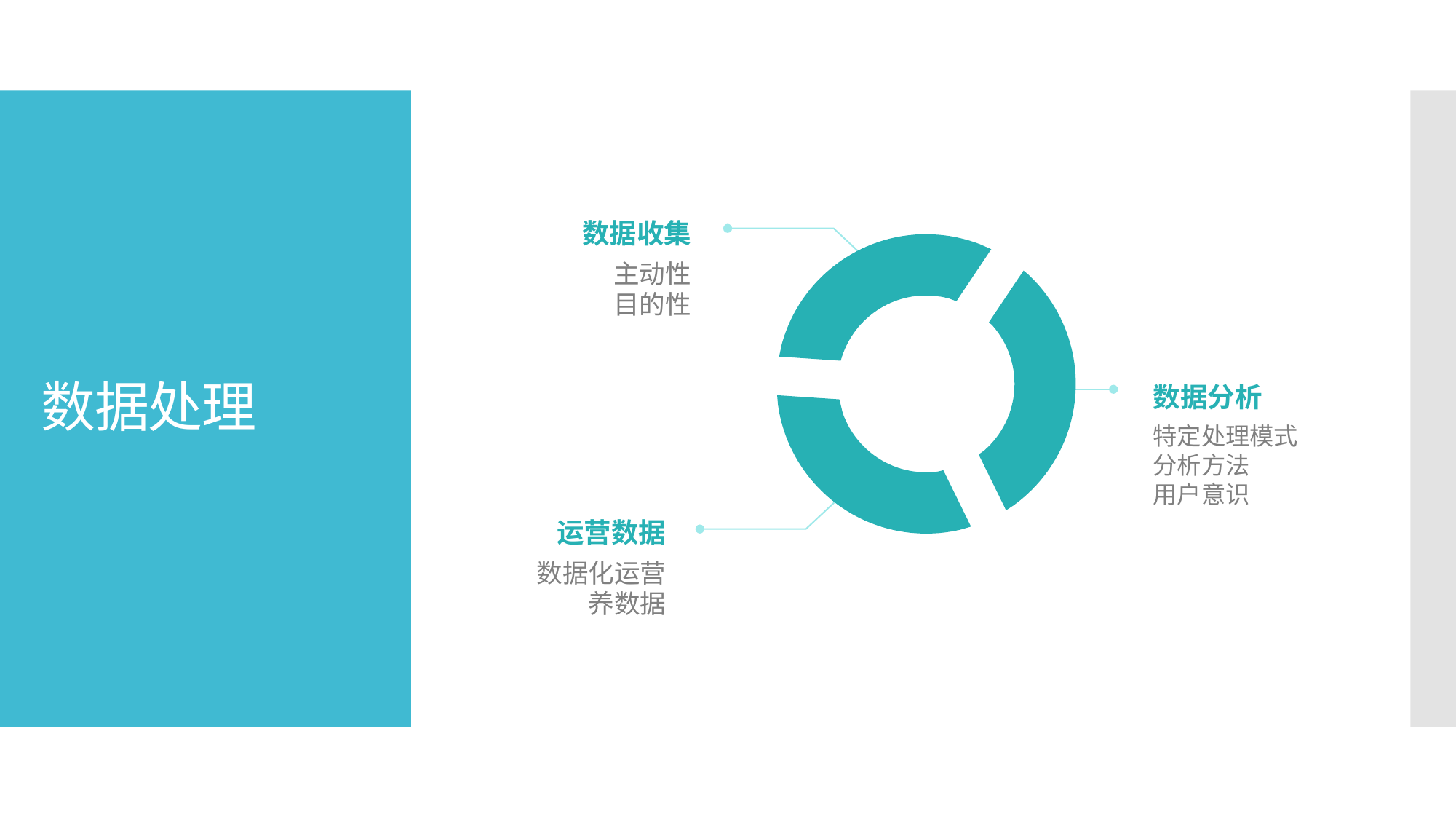

# 数据处理
数据收集

主动性
目的性

数据分析

特定处理模式
分析方法
用户意识

运营数据
数据化运营
养数据